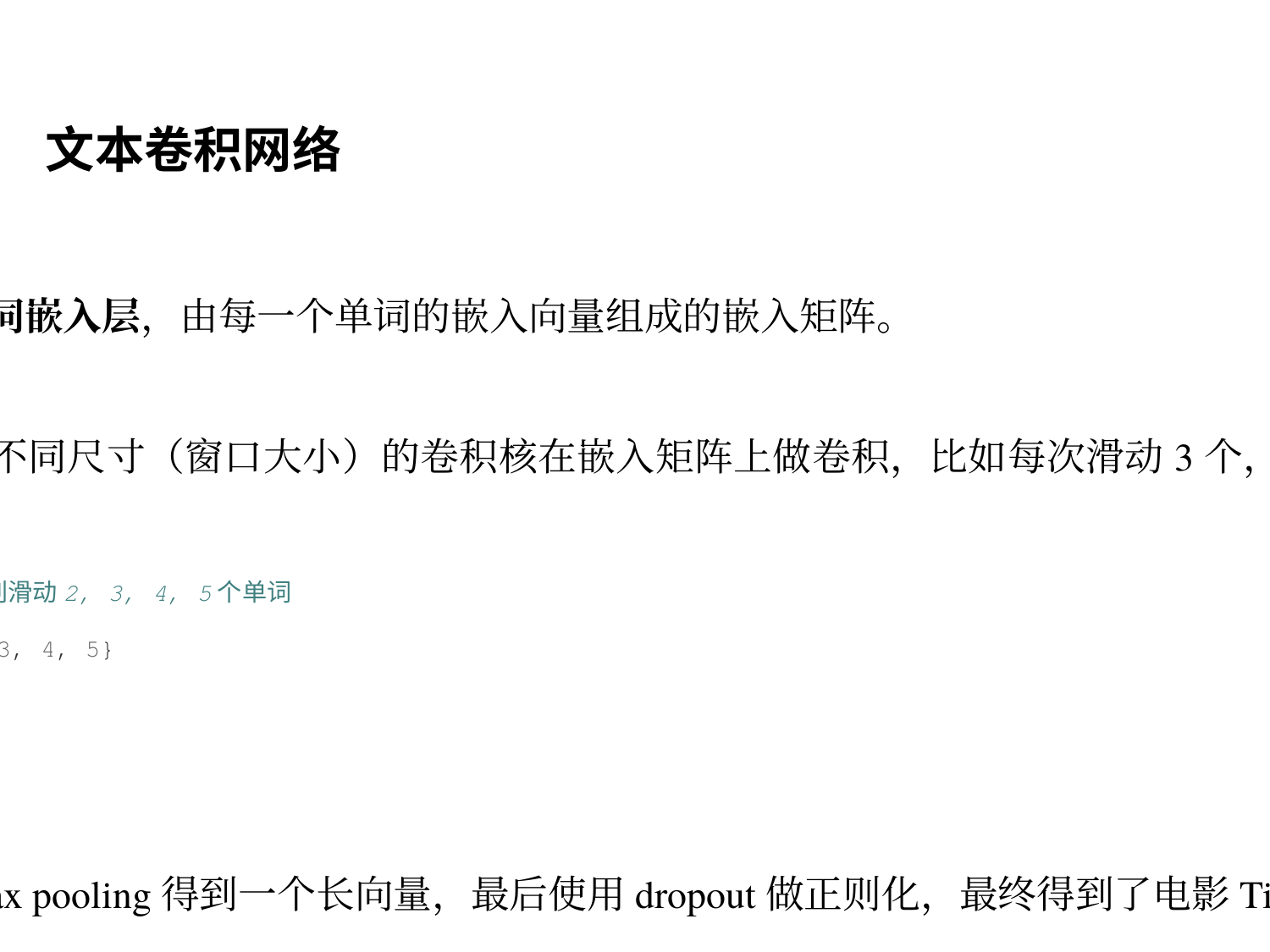

文本卷积网络
网络的第一层是词嵌入层，由每一个单词的嵌入向量组成的嵌入矩阵。

第二层使用多个不同尺寸（窗口大小）的卷积核在嵌入矩阵上做卷积，比如每次滑动3个，4个或者5个单词。
#文本卷积滑动窗口，分别滑动2, 3, 4, 5个单词
window_sizes = {2, 3, 4, 5}
#文本卷积核数量
filter_num = 8

第三层网络是max pooling得到一个长向量，最后使用dropout做正则化，最终得到了电影Title的特征。